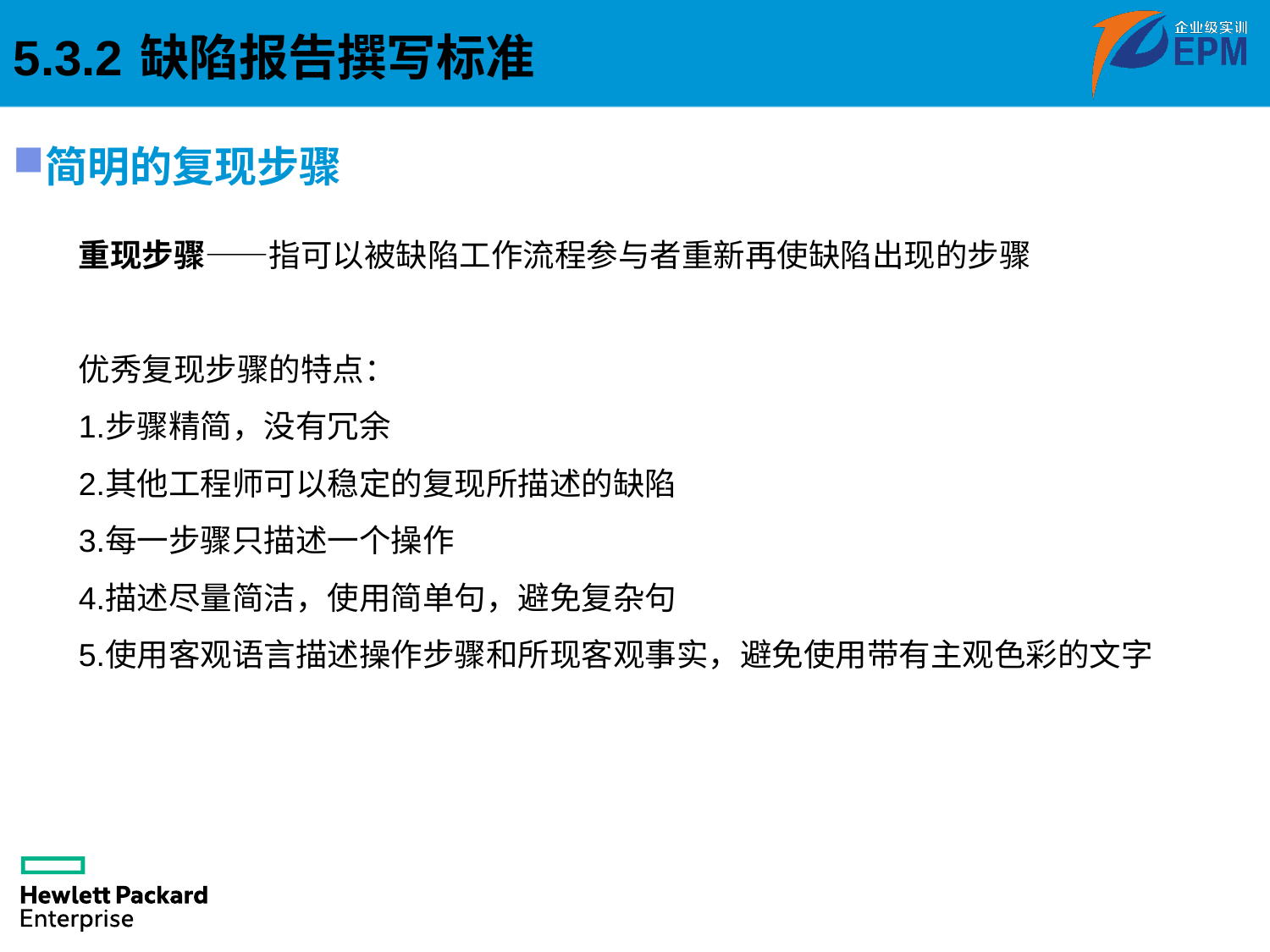

# 5.3.2	缺陷报告撰写标准
简明的复现步骤
重现步骤——指可以被缺陷工作流程参与者重新再使缺陷出现的步骤

优秀复现步骤的特点：
步骤精简，没有冗余
其他工程师可以稳定的复现所描述的缺陷
每一步骤只描述一个操作
描述尽量简洁，使用简单句，避免复杂句
使用客观语言描述操作步骤和所现客观事实，避免使用带有主观色彩的文字